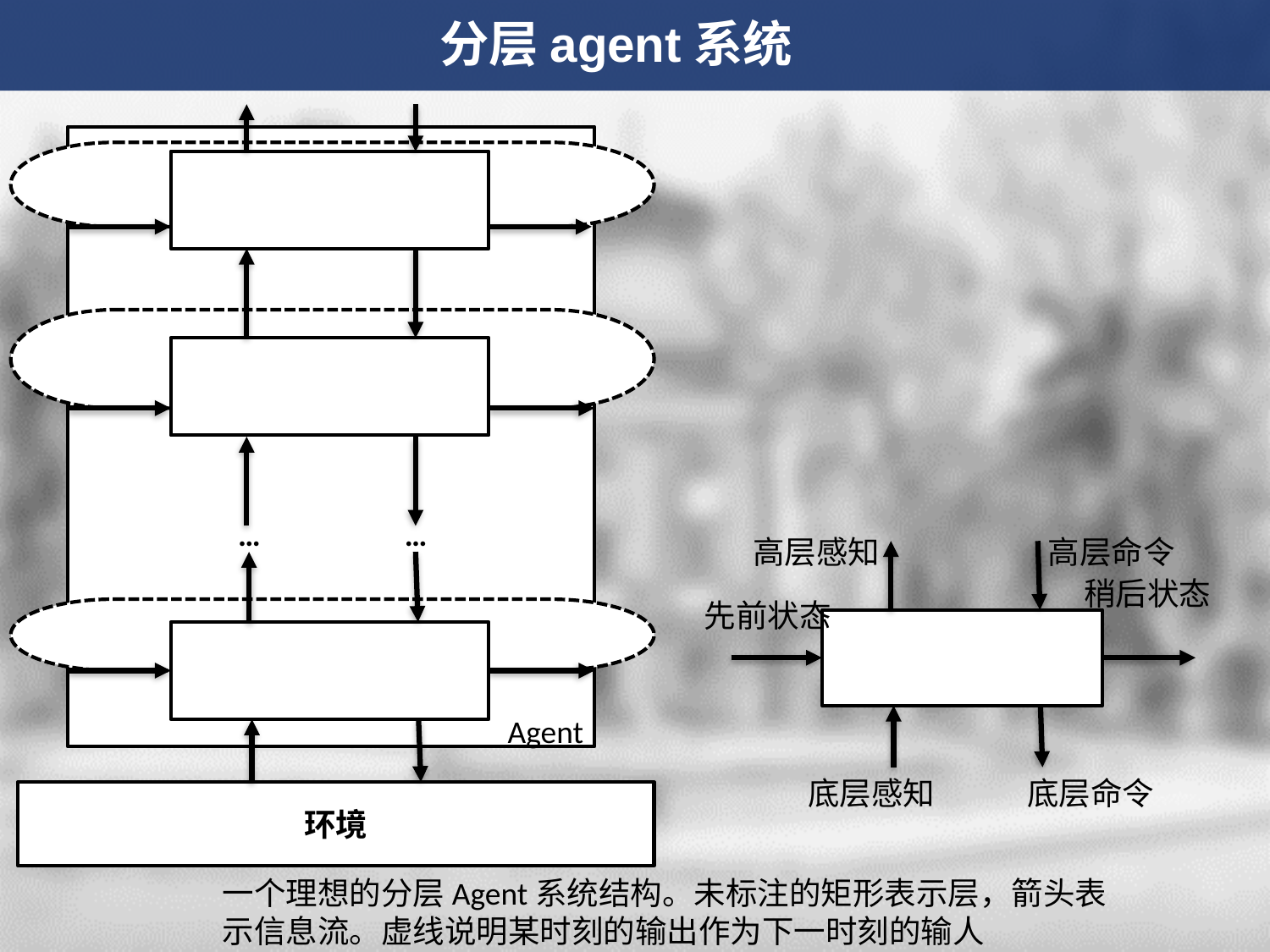

分层agent系统

…
…

Agent
环境
高层感知
高层命令
稍后状态
先前状态

底层命令
底层感知
一个理想的分层Agent系统结构。未标注的矩形表示层，箭头表示信息流。虚线说明某时刻的输出作为下一时刻的输人